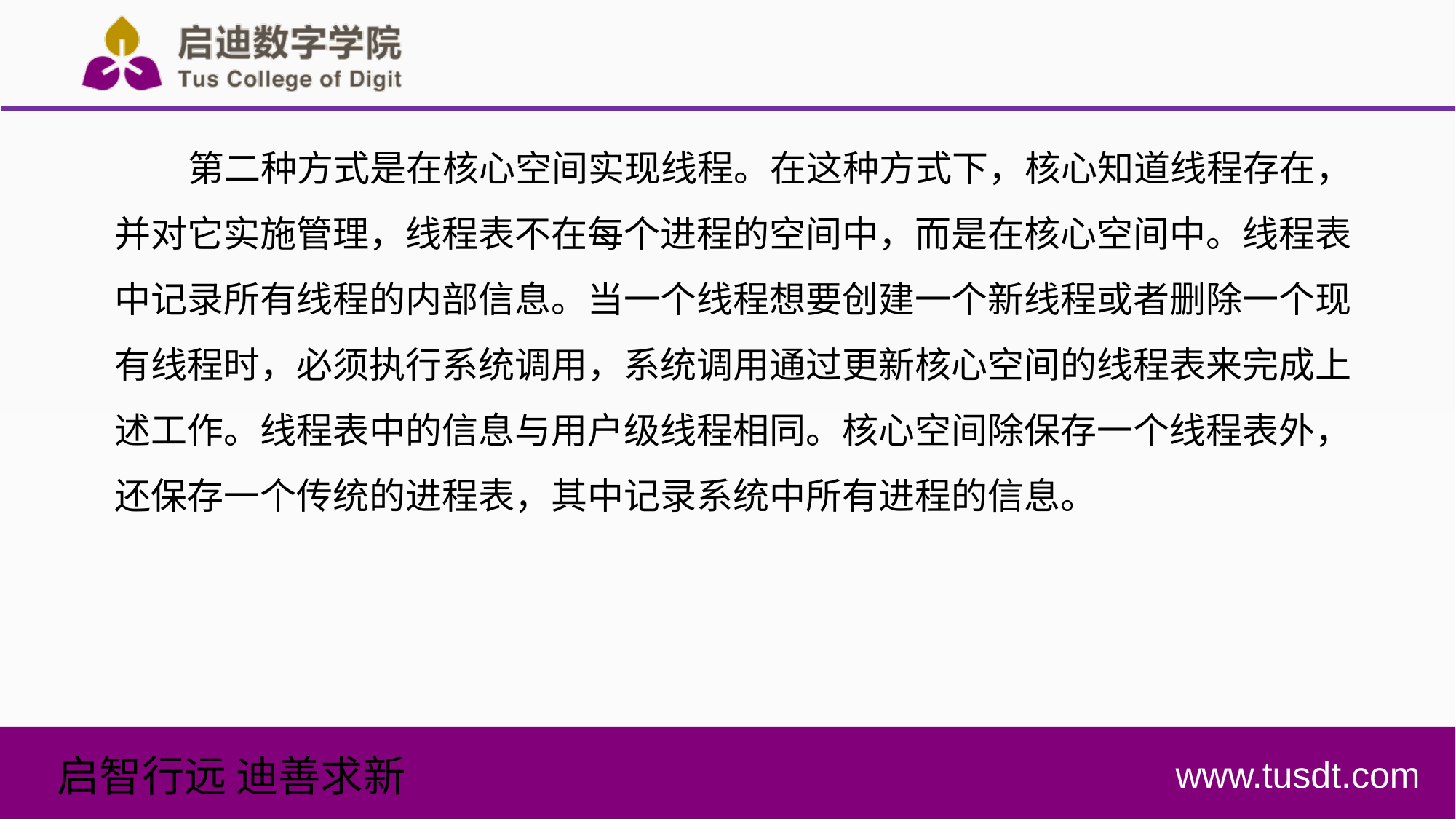

第二种方式是在核心空间实现线程。在这种方式下，核心知道线程存在，并对它实施管理，线程表不在每个进程的空间中，而是在核心空间中。线程表中记录所有线程的内部信息。当一个线程想要创建一个新线程或者删除一个现有线程时，必须执行系统调用，系统调用通过更新核心空间的线程表来完成上述工作。线程表中的信息与用户级线程相同。核心空间除保存一个线程表外，还保存一个传统的进程表，其中记录系统中所有进程的信息。